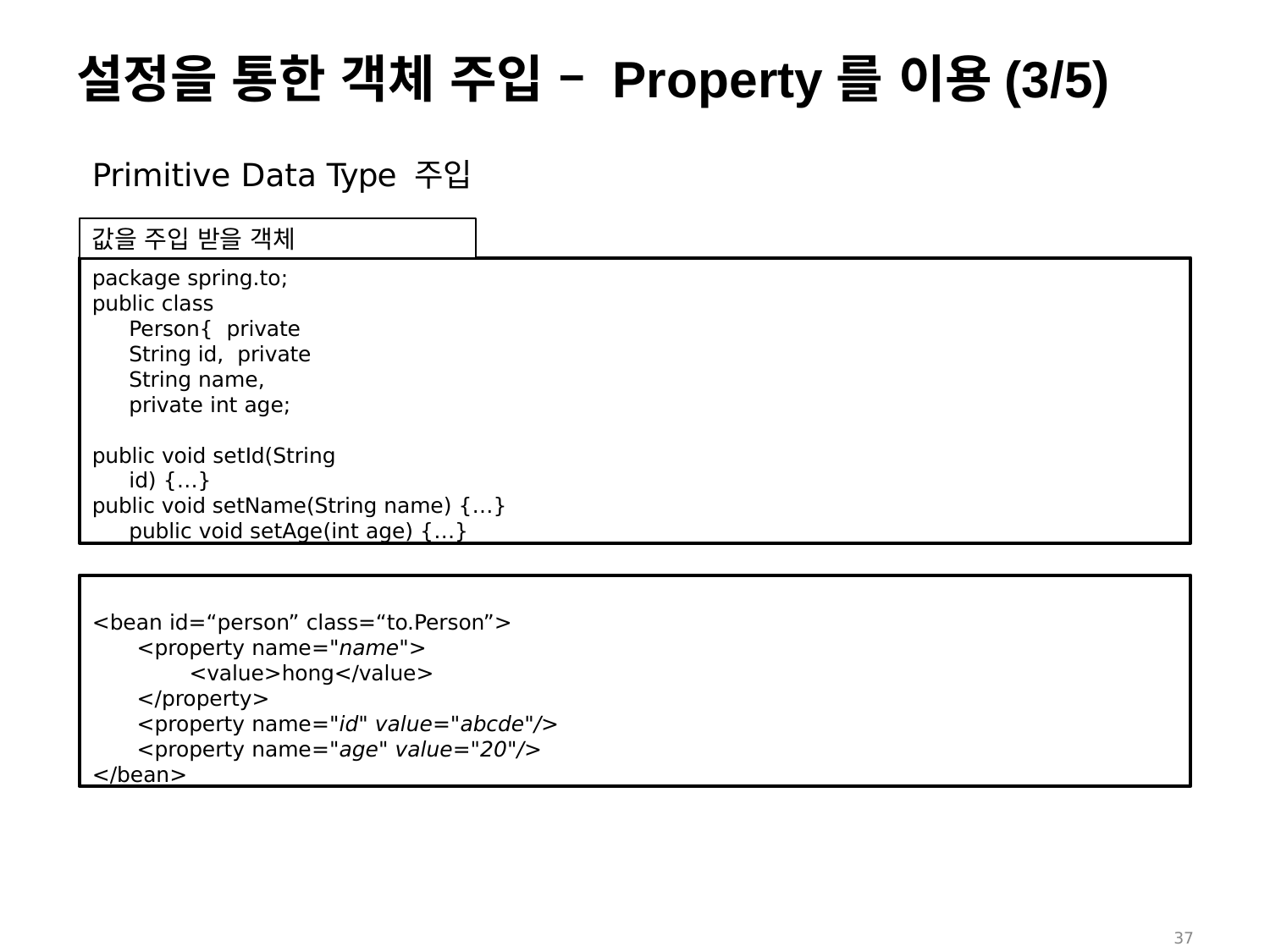

# 설정을 통한 객체 주입 – Property를 이용(3/5)
Primitive Data Type 주입
값을 주입 받을 객체

package spring.to;
public class Person{  private String id,  private String name,  private int age;

public void setId(String id) {…}
public void setName(String name) {…}  public void setAge(int age) {…}

<bean id=“person” class=“to.Person”>
<property name="name">
<value>hong</value>
</property>
<property name="id" value="abcde"/>
<property name="age" value="20"/>
</bean>
37